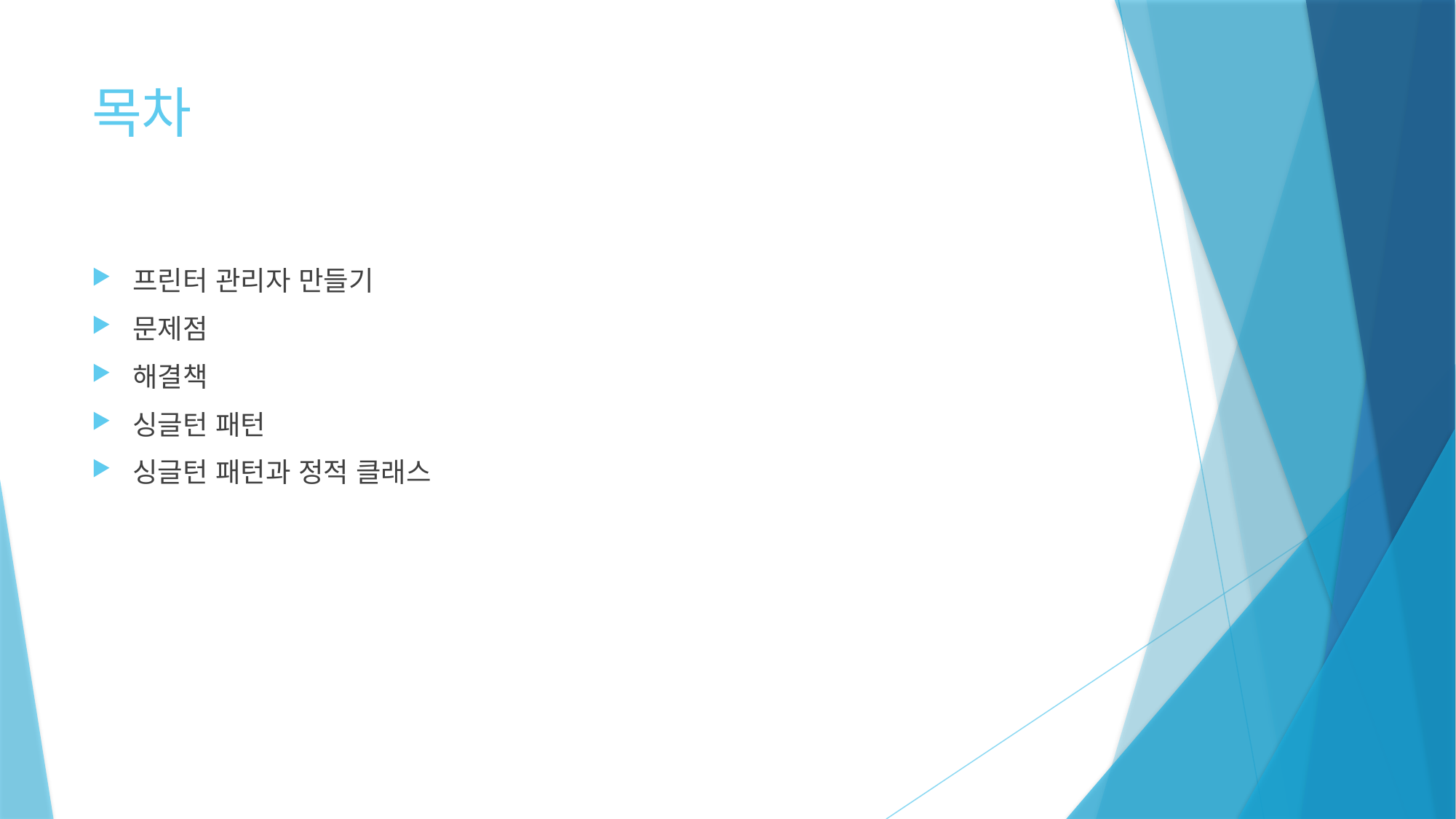

# 목차
프린터 관리자 만들기
문제점
해결책
싱글턴 패턴
싱글턴 패턴과 정적 클래스